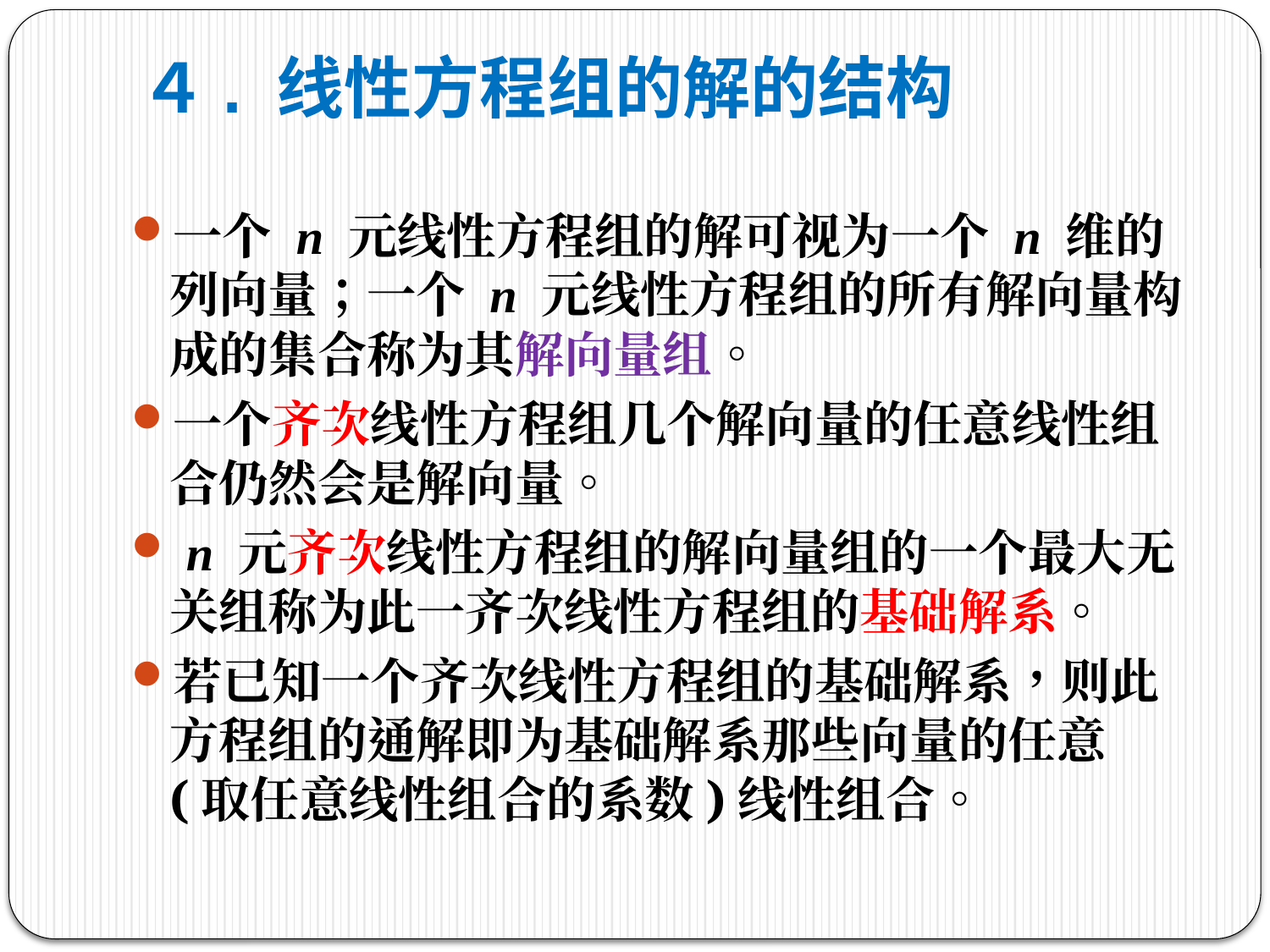

# ４. 线性方程组的解的结构
一个 n 元线性方程组的解可视为一个 n 维的列向量；一个 n 元线性方程组的所有解向量构成的集合称为其解向量组。
一个齐次线性方程组几个解向量的任意线性组合仍然会是解向量。
 n 元齐次线性方程组的解向量组的一个最大无关组称为此一齐次线性方程组的基础解系。
若已知一个齐次线性方程组的基础解系，则此方程组的通解即为基础解系那些向量的任意(取任意线性组合的系数)线性组合。